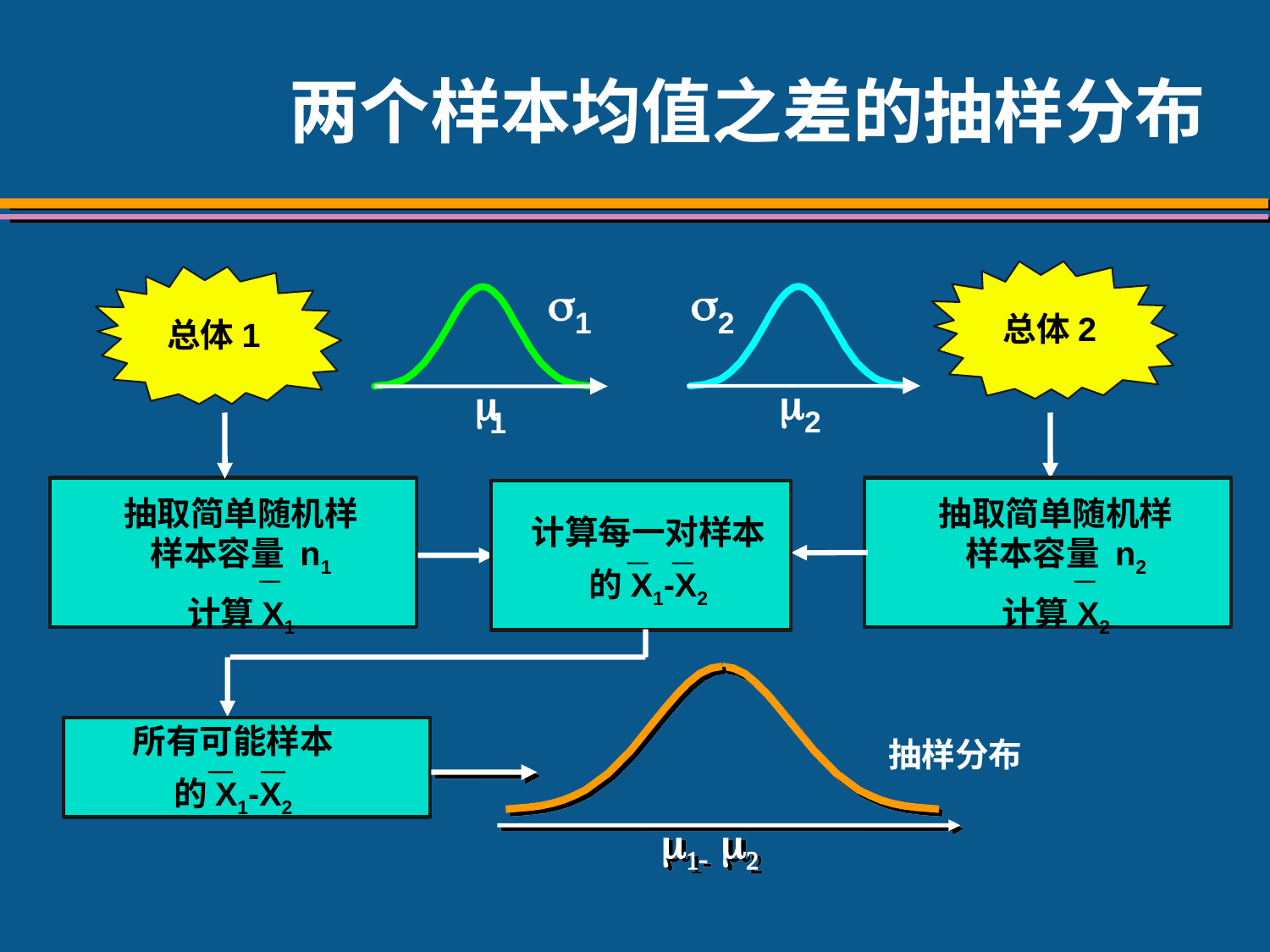

# 两个样本均值之差的抽样分布

总体2
σ

2

μ
2

总体1
σ

1
  μ

1

抽取简单随机样样本容量 n1

计算X1

抽取简单随机样样本容量 n2

计算X2

计算每一对样本

的X1-X2

所有可能样本

的X1-X2

抽样分布
μ1− μ2